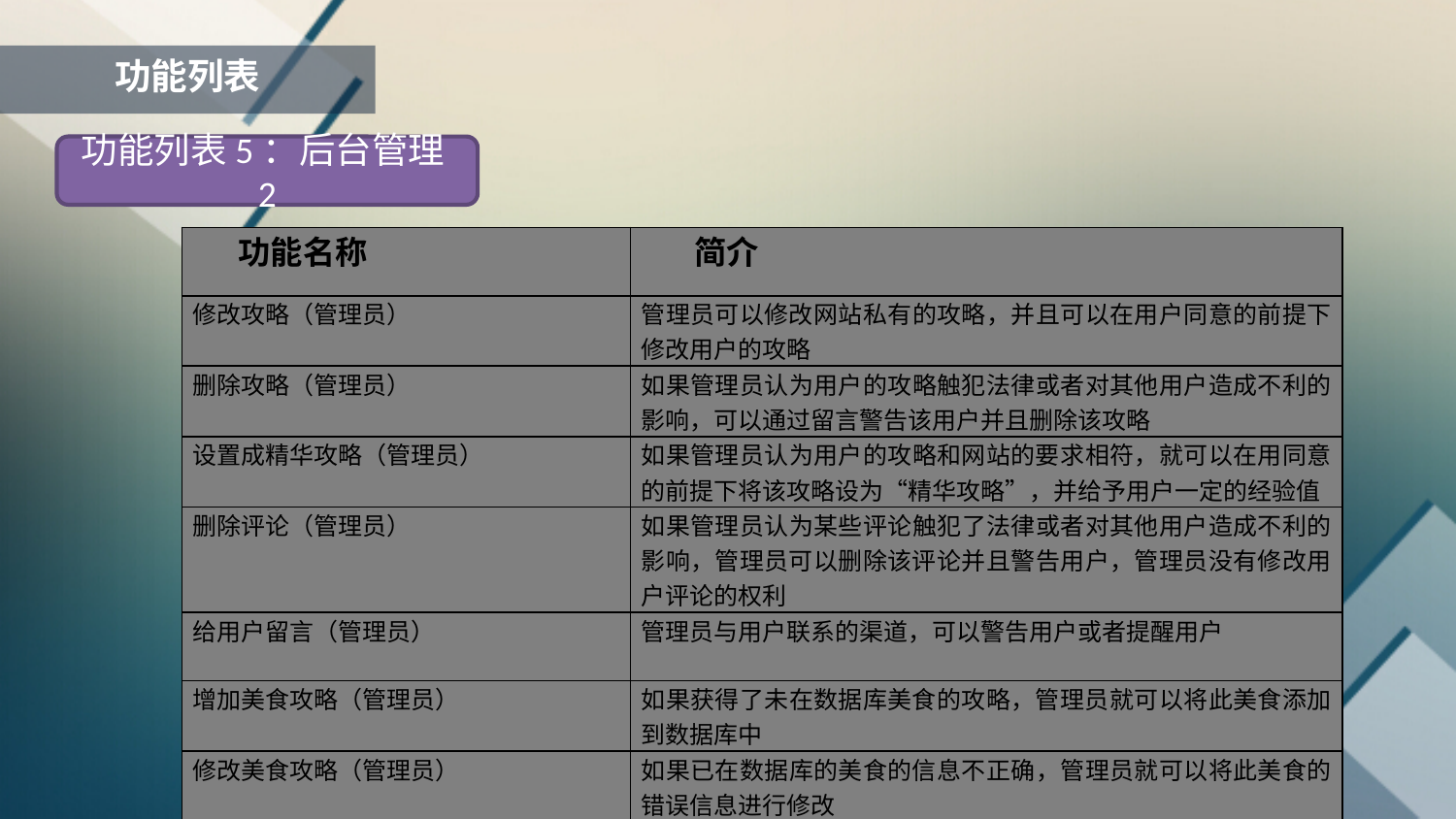

功能列表
功能列表5：后台管理2
| 功能名称 | 简介 |
| --- | --- |
| 修改攻略（管理员） | 管理员可以修改网站私有的攻略，并且可以在用户同意的前提下修改用户的攻略 |
| 删除攻略（管理员） | 如果管理员认为用户的攻略触犯法律或者对其他用户造成不利的影响，可以通过留言警告该用户并且删除该攻略 |
| 设置成精华攻略（管理员） | 如果管理员认为用户的攻略和网站的要求相符，就可以在用同意的前提下将该攻略设为“精华攻略”，并给予用户一定的经验值 |
| 删除评论（管理员） | 如果管理员认为某些评论触犯了法律或者对其他用户造成不利的影响，管理员可以删除该评论并且警告用户，管理员没有修改用户评论的权利 |
| 给用户留言（管理员） | 管理员与用户联系的渠道，可以警告用户或者提醒用户 |
| 增加美食攻略（管理员） | 如果获得了未在数据库美食的攻略，管理员就可以将此美食添加到数据库中 |
| 修改美食攻略（管理员） | 如果已在数据库的美食的信息不正确，管理员就可以将此美食的错误信息进行修改 |